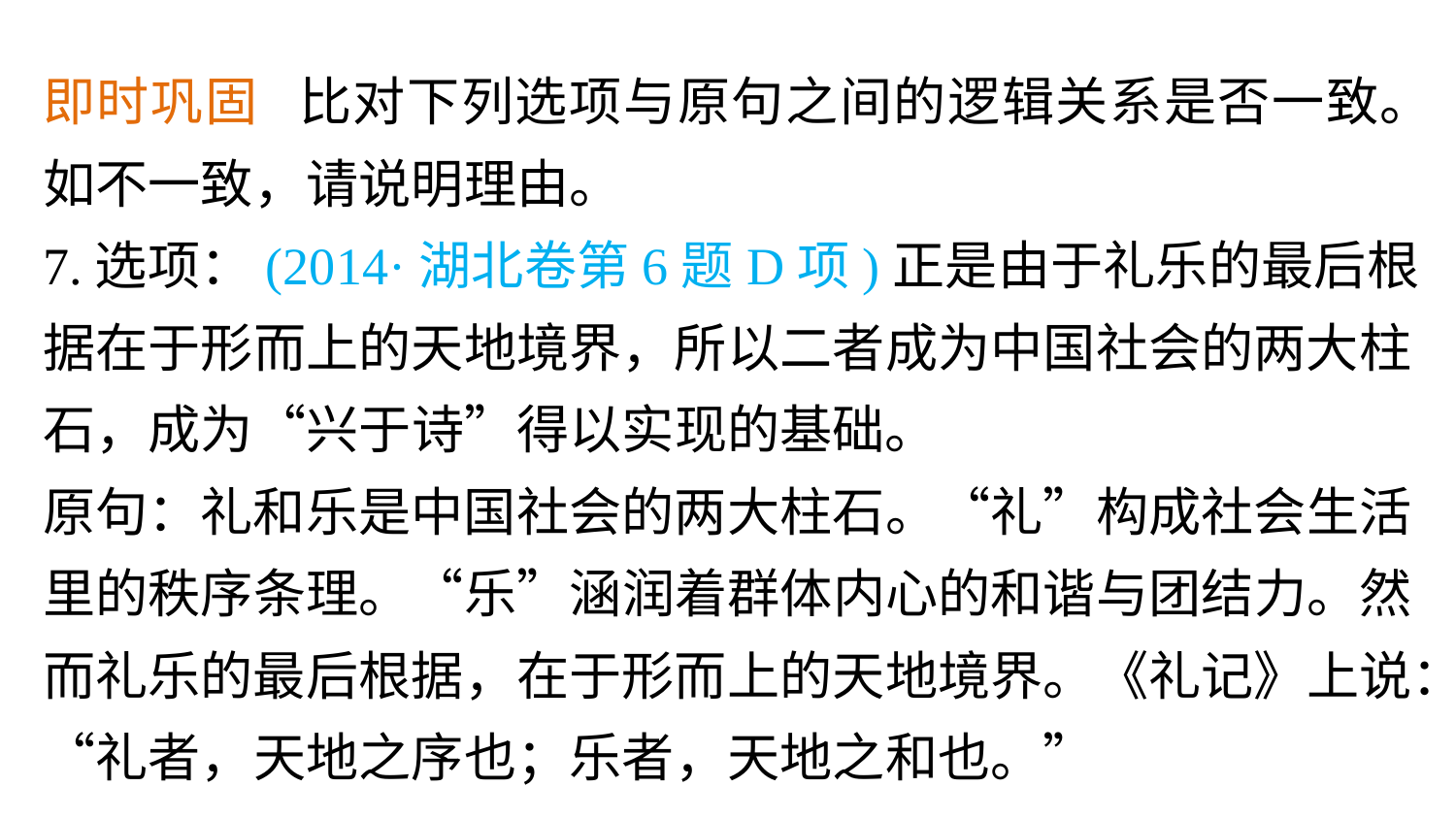

即时巩固   比对下列选项与原句之间的逻辑关系是否一致。如不一致，请说明理由。
7.选项：(2014·湖北卷第6题D项)正是由于礼乐的最后根据在于形而上的天地境界，所以二者成为中国社会的两大柱石，成为“兴于诗”得以实现的基础。
原句：礼和乐是中国社会的两大柱石。“礼”构成社会生活里的秩序条理。“乐”涵润着群体内心的和谐与团结力。然而礼乐的最后根据，在于形而上的天地境界。《礼记》上说：“礼者，天地之序也；乐者，天地之和也。”